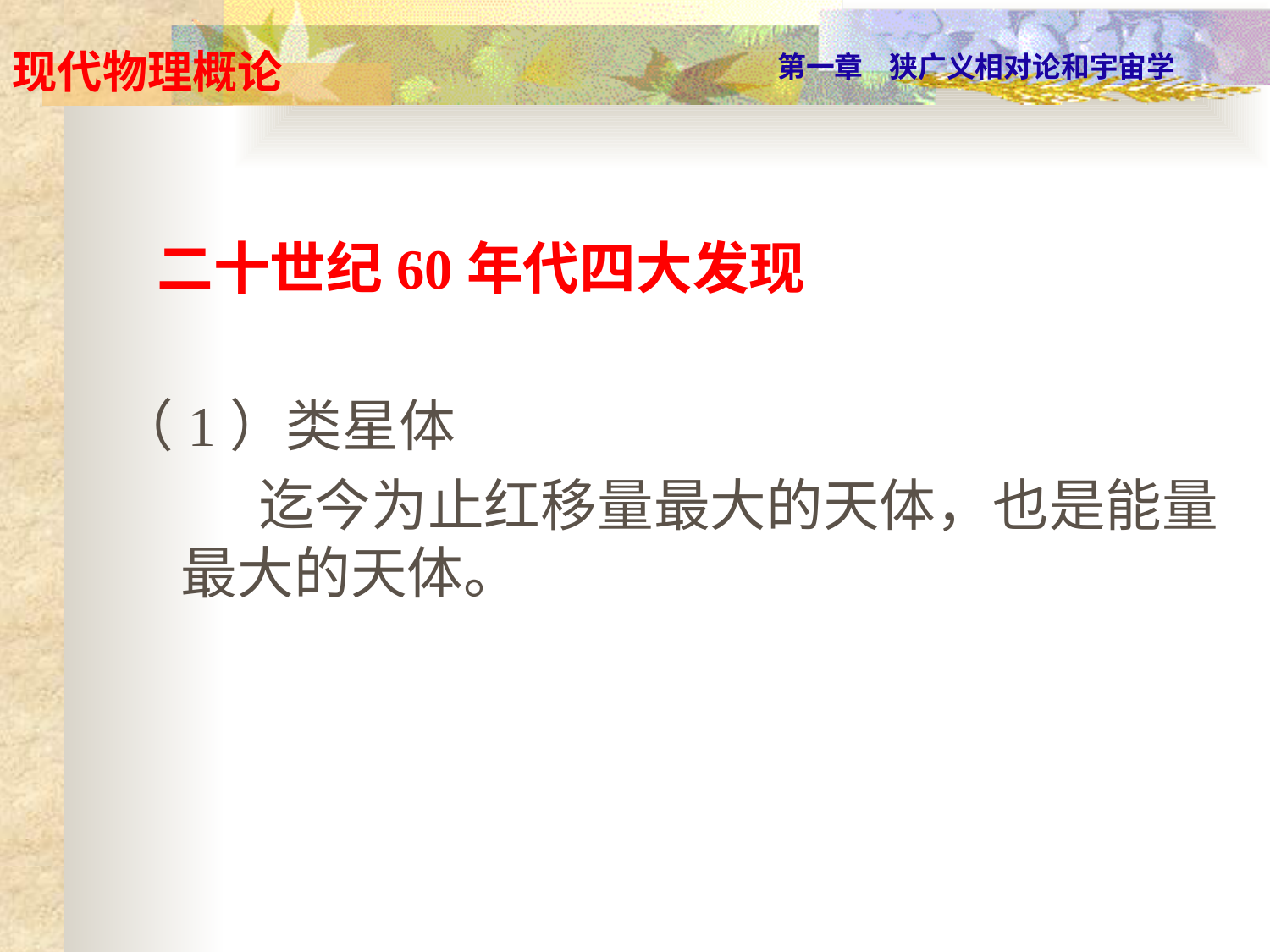

二十世纪60年代四大发现

（1）类星体
          迄今为止红移量最大的天体，也是能量最大的天体。